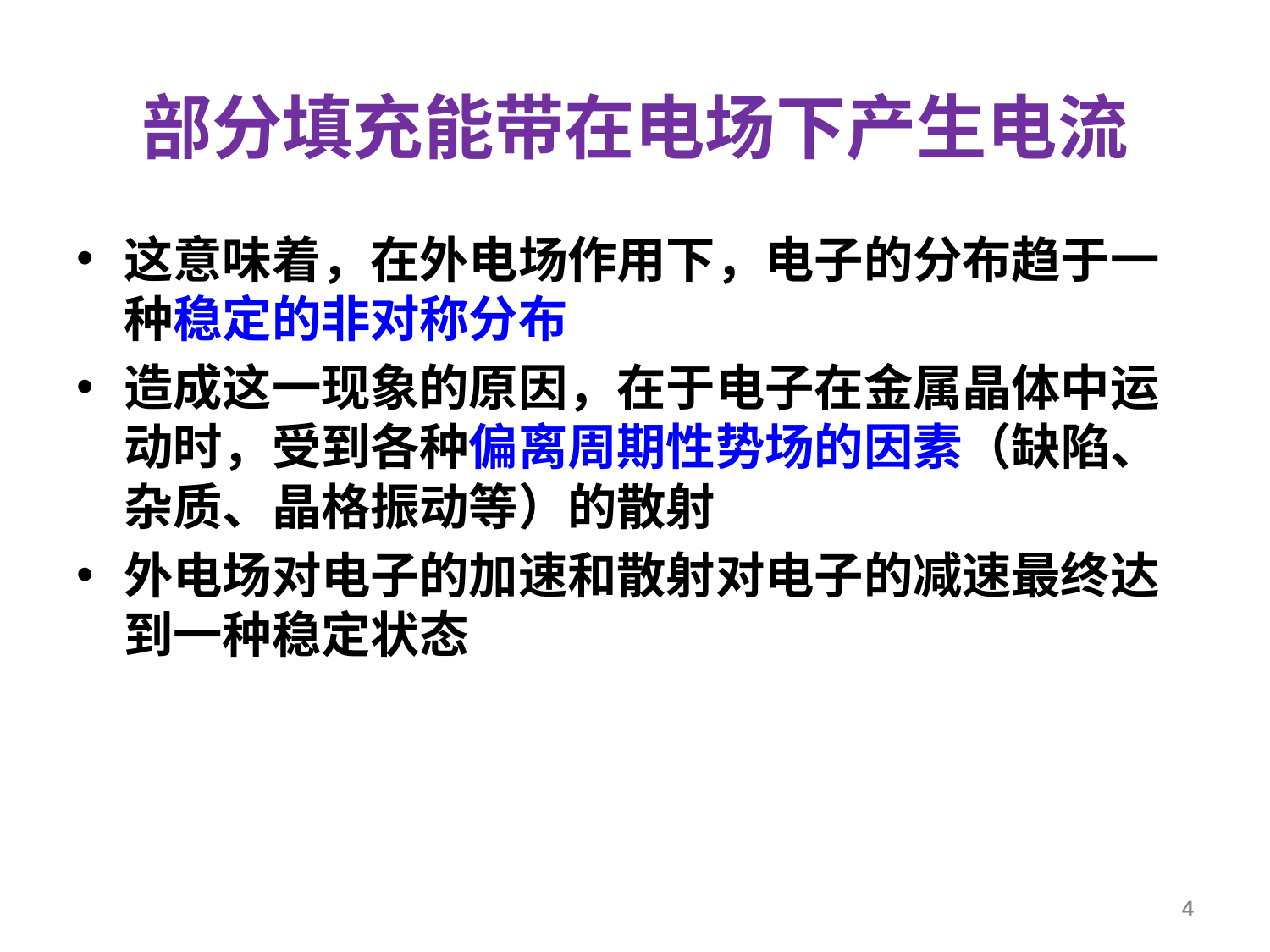

部分填充能带在电场下产生电流
这意味着，在外电场作用下，电子的分布趋于一种稳定的非对称分布
造成这一现象的原因，在于电子在金属晶体中运动时，受到各种偏离周期性势场的因素（缺陷、杂质、晶格振动等）的散射
外电场对电子的加速和散射对电子的减速最终达到一种稳定状态

4